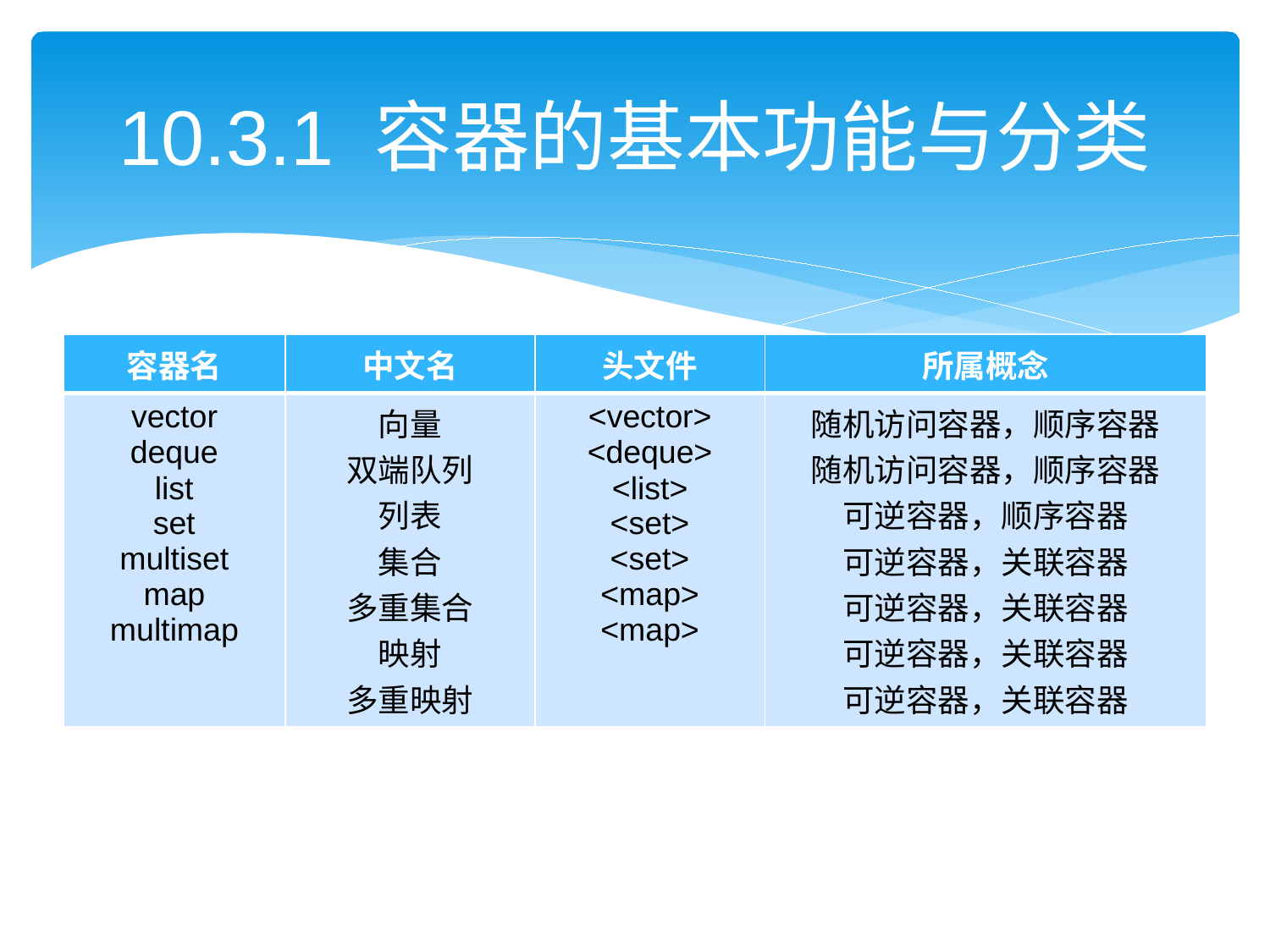

# 10.3.1 容器的基本功能与分类
| 容器名 | 中文名 | 头文件 | 所属概念 |
| --- | --- | --- | --- |
| vector deque list set multiset map multimap | 向量 双端队列 列表 集合 多重集合 映射 多重映射 | <vector> <deque> <list> <set> <set> <map> <map> | 随机访问容器，顺序容器 随机访问容器，顺序容器 可逆容器，顺序容器 可逆容器，关联容器 可逆容器，关联容器 可逆容器，关联容器 可逆容器，关联容器 |